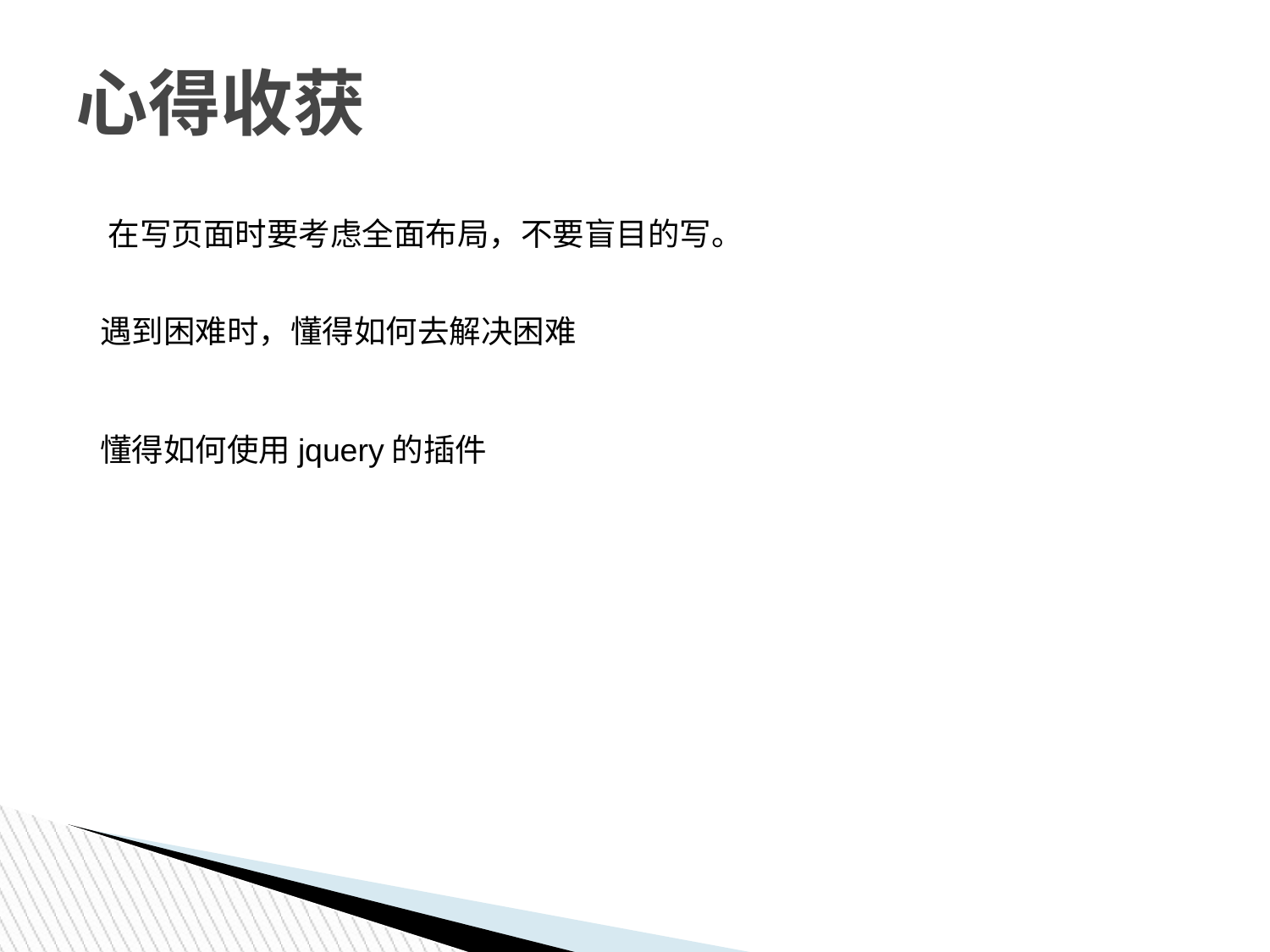

# 心得收获
  在写页面时要考虑全面布局，不要盲目的写。
遇到困难时，懂得如何去解决困难
懂得如何使用jquery的插件